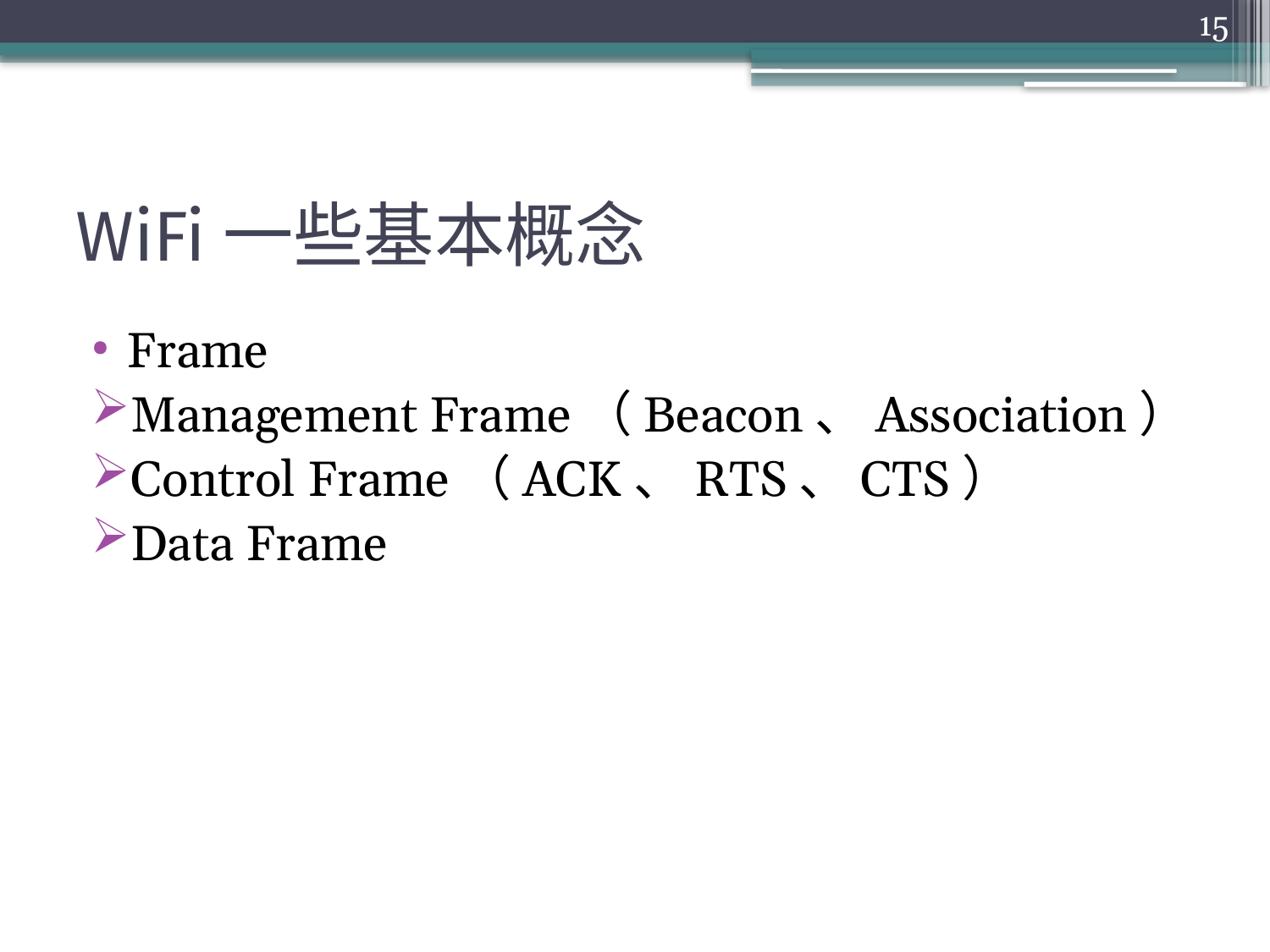

15
# WiFi一些基本概念
Frame
Management Frame（Beacon、Association）
Control Frame（ACK、RTS、CTS）
Data Frame